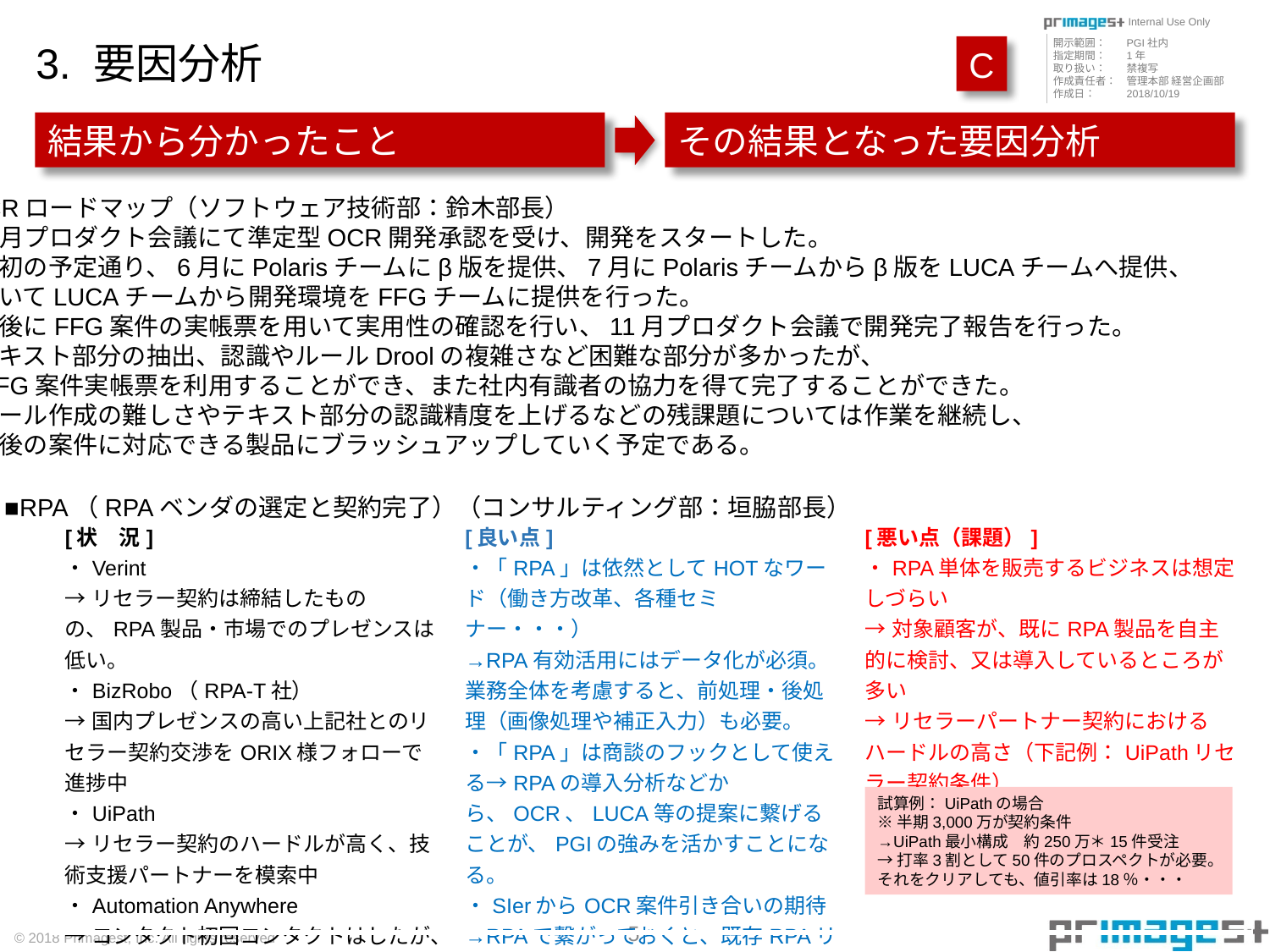

# 3. 要因分析
C
結果から分かったこと
その結果となった要因分析

■OCRロードマップ（ソフトウェア技術部：鈴木部長）
　3月プロダクト会議にて準定型OCR開発承認を受け、開発をスタートした。
　当初の予定通り、6月にPolarisチームにβ版を提供、7月にPolarisチームからβ版をLUCAチームへ提供、
　続いてLUCAチームから開発環境をFFGチームに提供を行った。
　最後にFFG案件の実帳票を用いて実用性の確認を行い、11月プロダクト会議で開発完了報告を行った。
　テキスト部分の抽出、認識やルールDroolの複雑さなど困難な部分が多かったが、
　FFG案件実帳票を利用することができ、また社内有識者の協力を得て完了することができた。
　ルール作成の難しさやテキスト部分の認識精度を上げるなどの残課題については作業を継続し、
　今後の案件に対応できる製品にブラッシュアップしていく予定である。
■RPA（RPAベンダの選定と契約完了）（コンサルティング部：垣脇部長）
| [状　況] ・Verint →リセラー契約は締結したものの、RPA製品・市場でのプレゼンスは低い。 ・BizRobo（RPA-T社） →国内プレゼンスの高い上記社とのリセラー契約交渉をORIX様フォローで進捗中 ・UiPath →リセラー契約のハードルが高く、技術支援パートナーを模索中 ・Automation Anywhere →コンタクト初回コンタクトはしたが、リセラー契約の具体的交渉には未達。技術支援パートナーの道を模索。 | [良い点] ・「RPA」は依然としてHOTなワード（働き方改革、各種セミナー・・・） →RPA有効活用にはデータ化が必須。業務全体を考慮すると、前処理・後処理（画像処理や補正入力）も必要。 ・「RPA」は商談のフックとして使える→RPAの導入分析などから、OCR、LUCA等の提案に繋げることが、PGIの強みを活かすことになる。 ・SIerからOCR案件引き合いの期待 →RPAで繋がっておくと、既存RPAリセラー各社から、OCRでの課題等で問合せを受け、案件化になる可能性あり。 | [悪い点（課題）] ・RPA単体を販売するビジネスは想定しづらい →対象顧客が、既にRPA製品を自主的に検討、又は導入しているところが多い →リセラーパートナー契約におけるハードルの高さ（下記例：UiPathリセラー契約条件） →ローラーをかける体制、体力。それに見合うビジネスリターンは見込みづらい。 |
| --- | --- | --- |
試算例：UiPathの場合
※半期3,000万が契約条件
→UiPath最小構成　約250万＊15件受注
→打率3割として50件のプロスペクトが必要。
それをクリアしても、値引率は18％・・・
© 2018 Primagest, Inc. All rights reserved
5